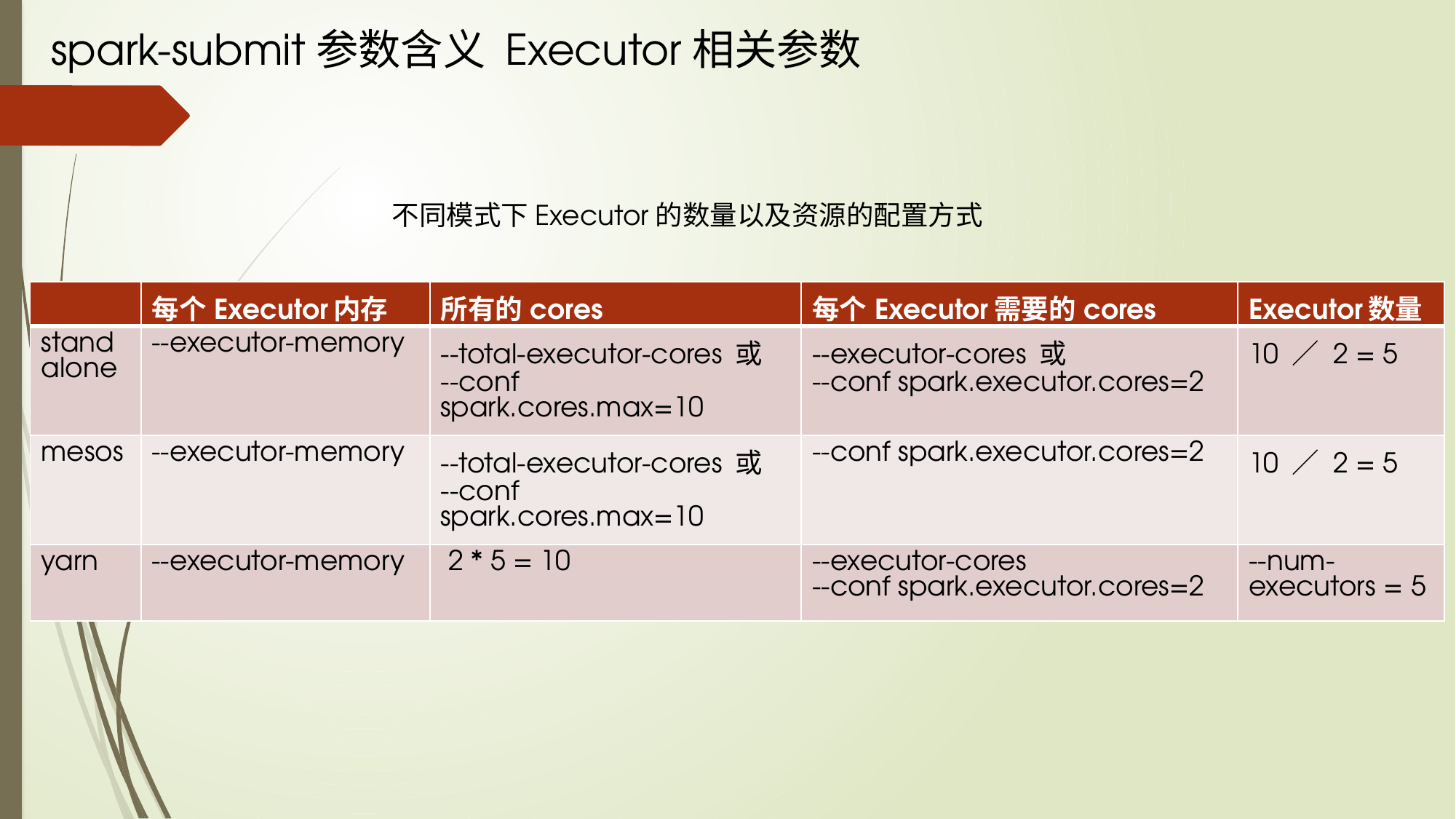

spark-submit参数含义 Executor相关参数
不同模式下Executor的数量以及资源的配置方式
|  | 每个Executor内存 | 所有的cores | 每个Executor需要的cores | Executor数量 |
| --- | --- | --- | --- | --- |
| standalone | --executor-memory | --total-executor-cores 或 --conf spark.cores.max=10 | --executor-cores 或 --conf spark.executor.cores=2 | 10 ／ 2 = 5 |
| mesos | --executor-memory | --total-executor-cores 或 --conf spark.cores.max=10 | --conf spark.executor.cores=2 | 10 ／ 2 = 5 |
| yarn | --executor-memory | 2 \* 5 = 10 | --executor-cores --conf spark.executor.cores=2 | --num-executors = 5 |